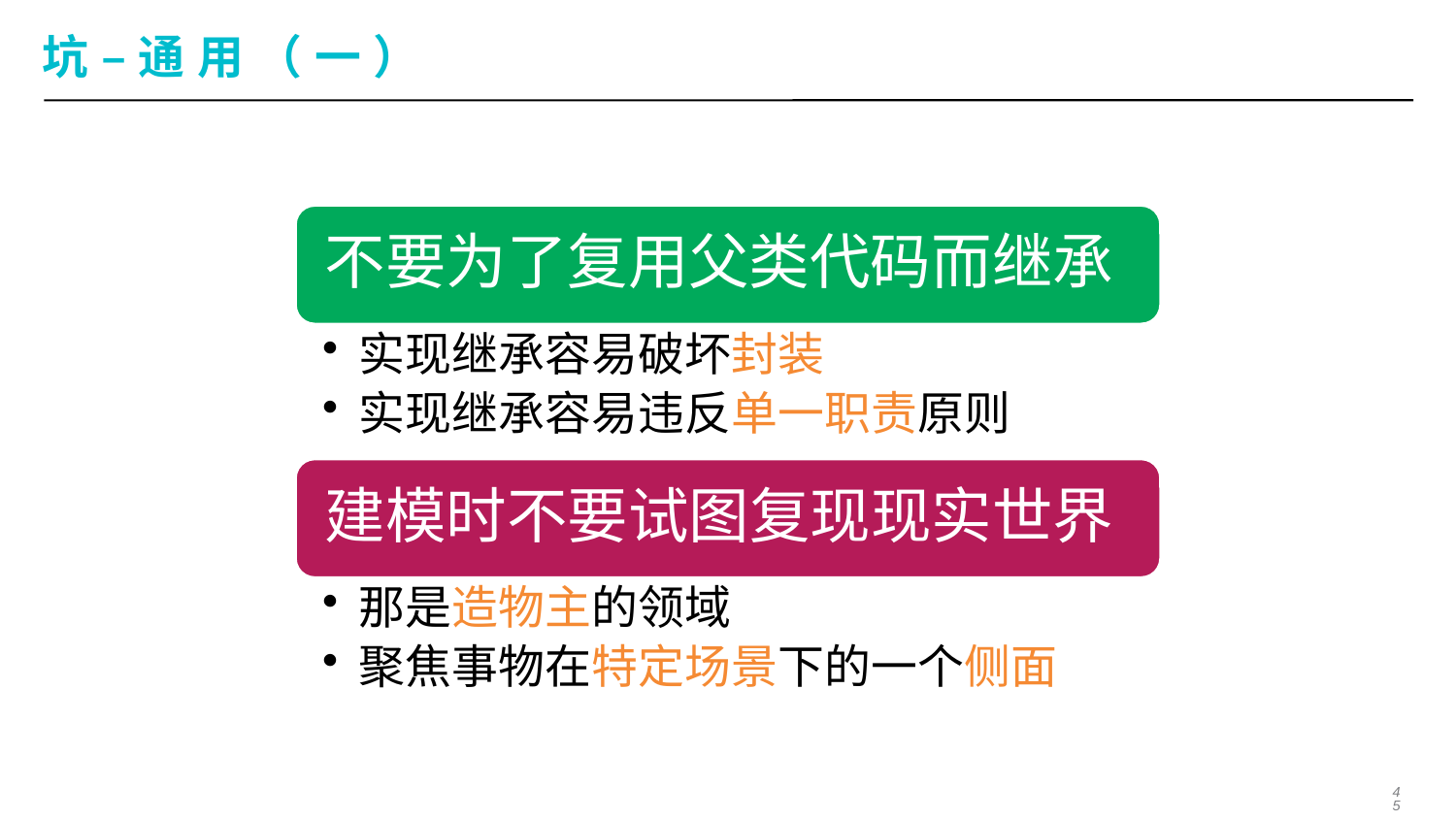

# 坑–通用（一）
不要为了复用父类代码而继承
实现继承容易破坏封装
实现继承容易违反单一职责原则
建模时不要试图复现现实世界
那是造物主的领域
聚焦事物在特定场景下的一个侧面
45